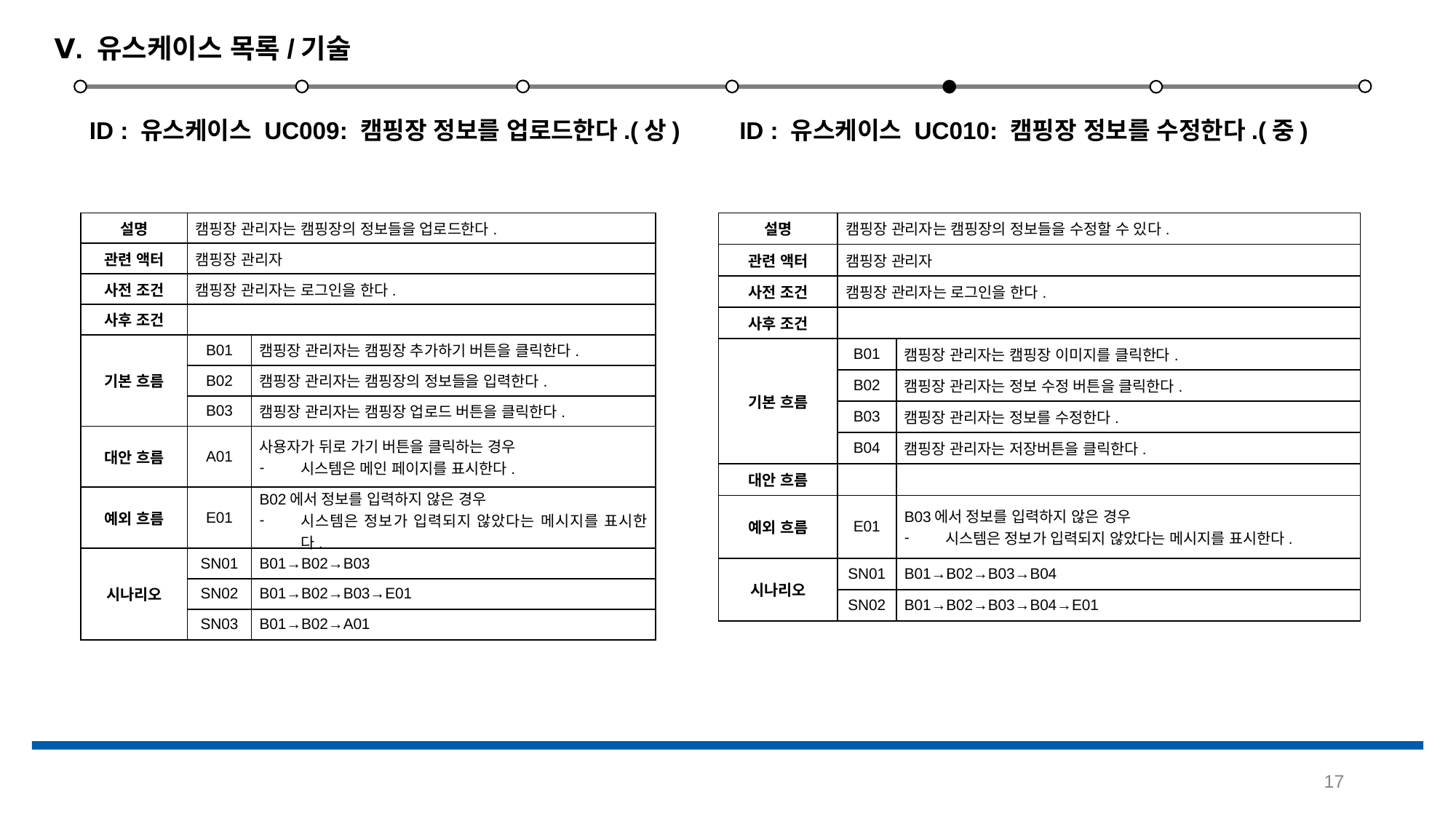

Ⅴ. 유스케이스 목록/기술

ID : 유스케이스 UC010: 캠핑장 정보를 수정한다.(중)
ID : 유스케이스 UC009: 캠핑장 정보를 업로드한다.(상)
| 설명 | 캠핑장 관리자는 캠핑장의 정보들을 수정할 수 있다. |  |
| --- | --- | --- |
| 관련 액터 | 캠핑장 관리자 |  |
| 사전 조건 | 캠핑장 관리자는 로그인을 한다. |  |
| 사후 조건 |  |  |
| 기본 흐름 | B01 | 캠핑장 관리자는 캠핑장 이미지를 클릭한다. |
|  | B02 | 캠핑장 관리자는 정보 수정 버튼을 클릭한다. |
|  | B03 | 캠핑장 관리자는 정보를 수정한다. |
|  | B04 | 캠핑장 관리자는 저장버튼을 클릭한다. |
| 대안 흐름 |  |  |
| 예외 흐름 | E01 | B03에서 정보를 입력하지 않은 경우 시스템은 정보가 입력되지 않았다는 메시지를 표시한다. |
| 시나리오 | SN01 | B01→B02→B03→B04 |
|  | SN02 | B01→B02→B03→B04→E01 |
| 설명 | 캠핑장 관리자는 캠핑장의 정보들을 업로드한다. |  |
| --- | --- | --- |
| 관련 액터 | 캠핑장 관리자 |  |
| 사전 조건 | 캠핑장 관리자는 로그인을 한다. |  |
| 사후 조건 |  |  |
| 기본 흐름 | B01 | 캠핑장 관리자는 캠핑장 추가하기 버튼을 클릭한다. |
|  | B02 | 캠핑장 관리자는 캠핑장의 정보들을 입력한다. |
|  | B03 | 캠핑장 관리자는 캠핑장 업로드 버튼을 클릭한다. |
| 대안 흐름 | A01 | 사용자가 뒤로 가기 버튼을 클릭하는 경우 시스템은 메인 페이지를 표시한다. |
| 예외 흐름 | E01 | B02에서 정보를 입력하지 않은 경우 시스템은 정보가 입력되지 않았다는 메시지를 표시한다. |
| 시나리오 | SN01 | B01→B02→B03 |
|  | SN02 | B01→B02→B03→E01 |
|  | SN03 | B01→B02→A01 |

17